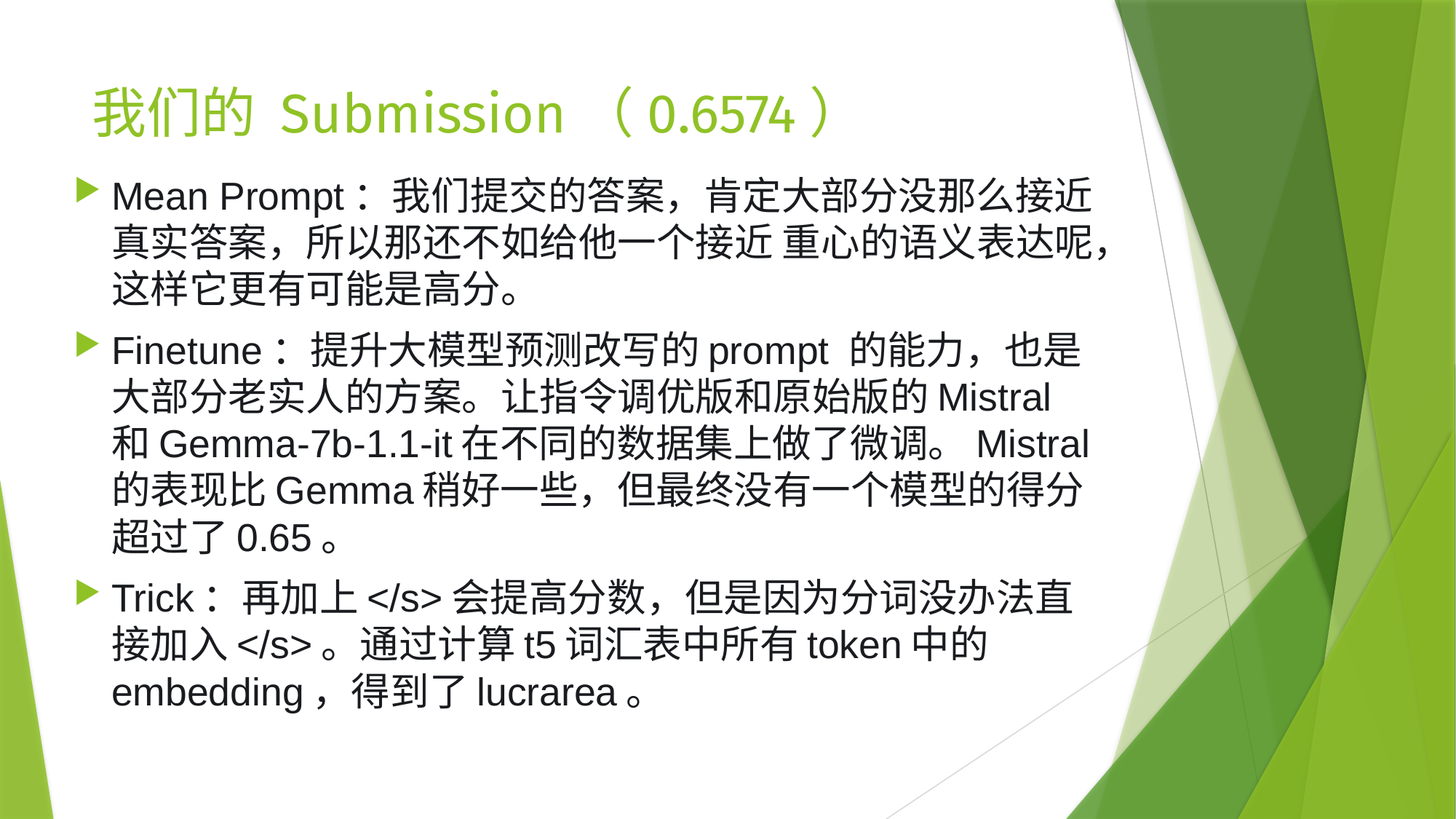

# 我们的 Submission（0.6574）
Mean Prompt：我们提交的答案，肯定大部分没那么接近真实答案，所以那还不如给他一个接近 重心的语义表达呢，这样它更有可能是高分。
Finetune：提升大模型预测改写的prompt 的能力，也是大部分老实人的方案。让指令调优版和原始版的Mistral和Gemma-7b-1.1-it在不同的数据集上做了微调。Mistral的表现比Gemma稍好一些，但最终没有一个模型的得分超过了0.65。
Trick：再加上</s>会提高分数，但是因为分词没办法直接加入</s>。通过计算t5词汇表中所有token中的embedding，得到了lucrarea。